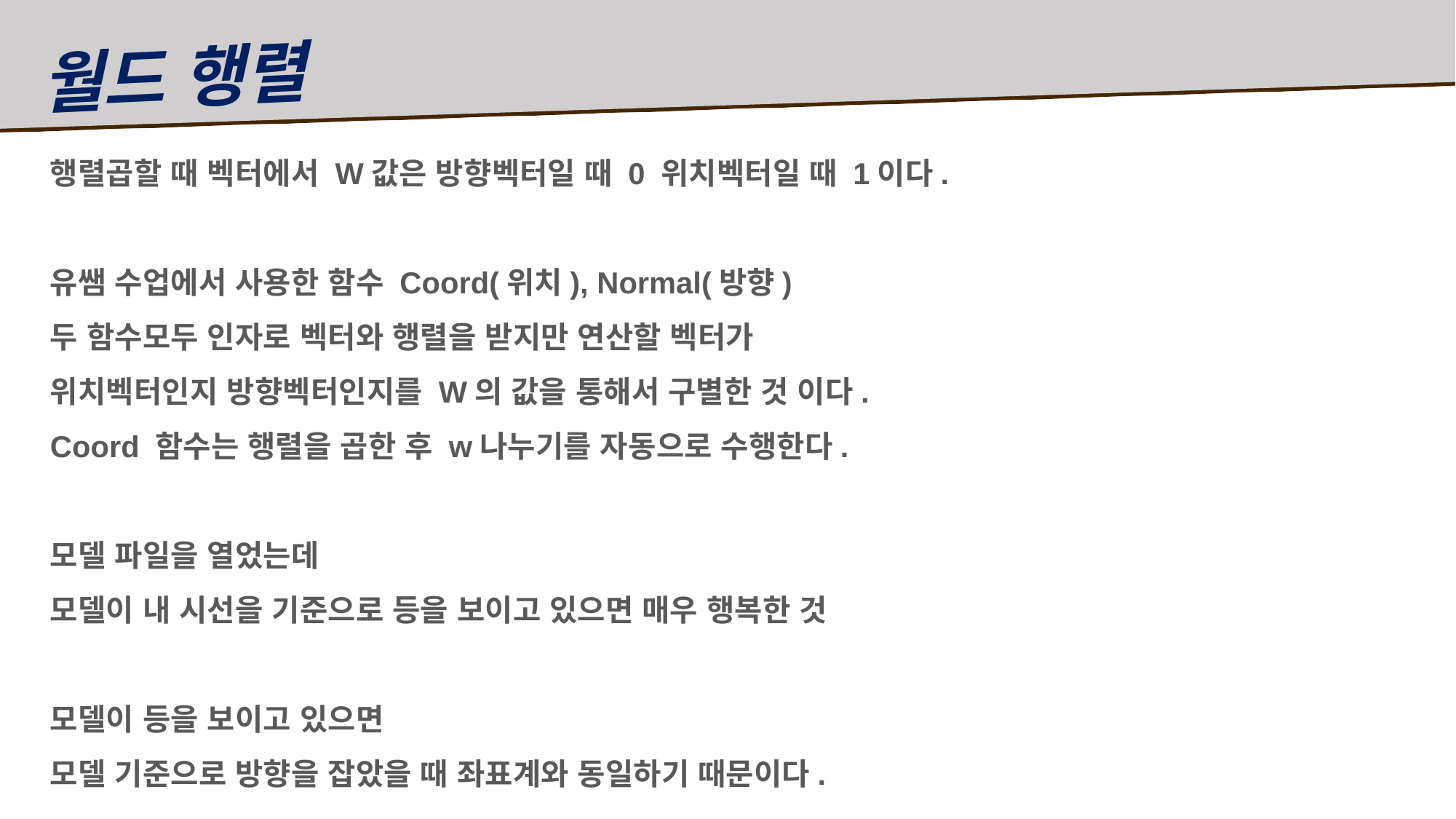

월드 행렬

행렬곱할 때 벡터에서 W값은 방향벡터일 때 0 위치벡터일 때 1이다.

유쌤 수업에서 사용한 함수 Coord(위치), Normal(방향)
두 함수모두 인자로 벡터와 행렬을 받지만 연산할 벡터가
위치벡터인지 방향벡터인지를 W의 값을 통해서 구별한 것 이다.
Coord 함수는 행렬을 곱한 후 w나누기를 자동으로 수행한다.

모델 파일을 열었는데
모델이 내 시선을 기준으로 등을 보이고 있으면 매우 행복한 것

모델이 등을 보이고 있으면
모델 기준으로 방향을 잡았을 때 좌표계와 동일하기 때문이다.